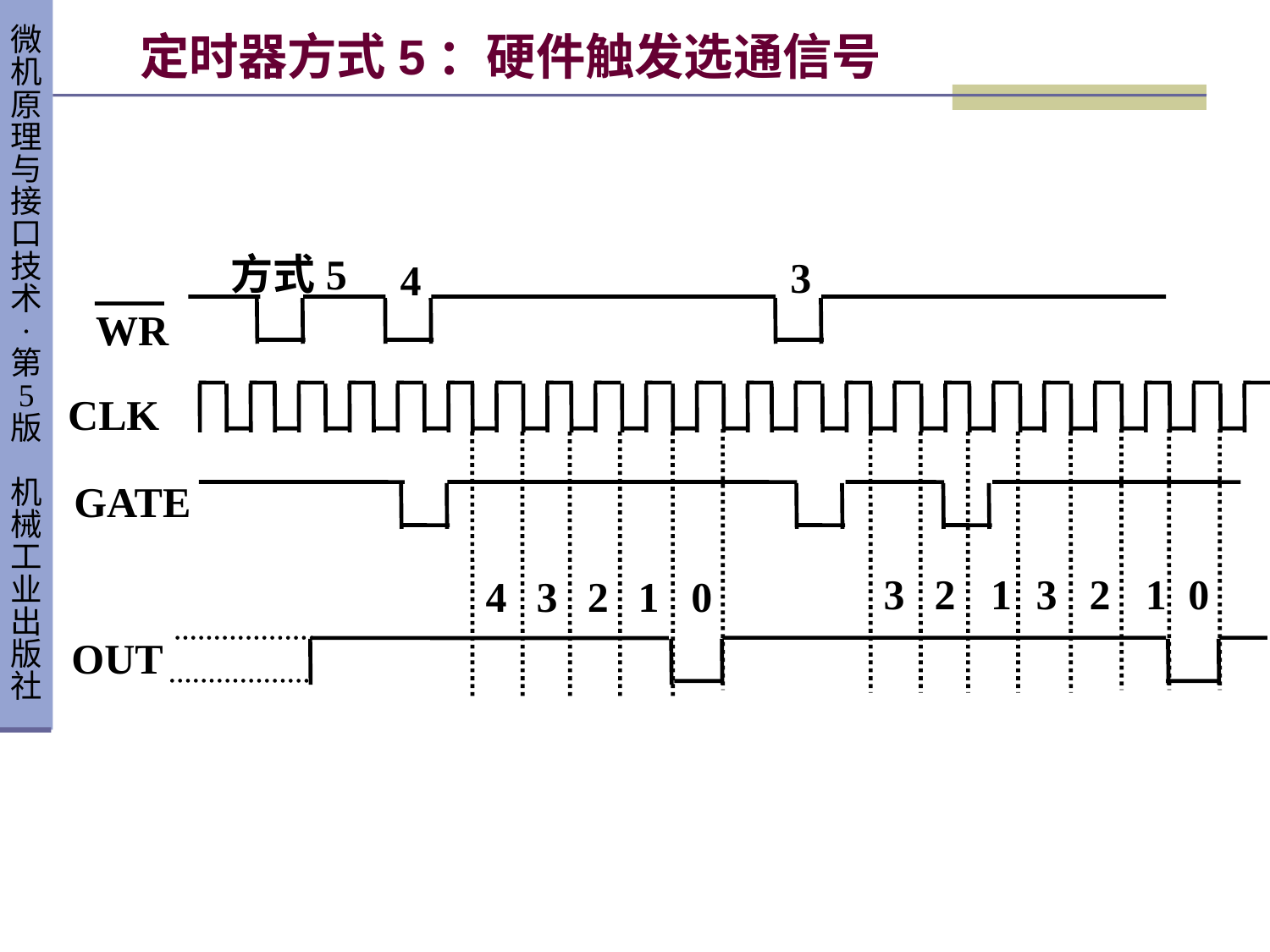

# 定时器方式5：硬件触发选通信号
方式5
3
4

WR

CLK

GATE

3

2

1
3
2
1
0
4
3
2
1
0
OUT